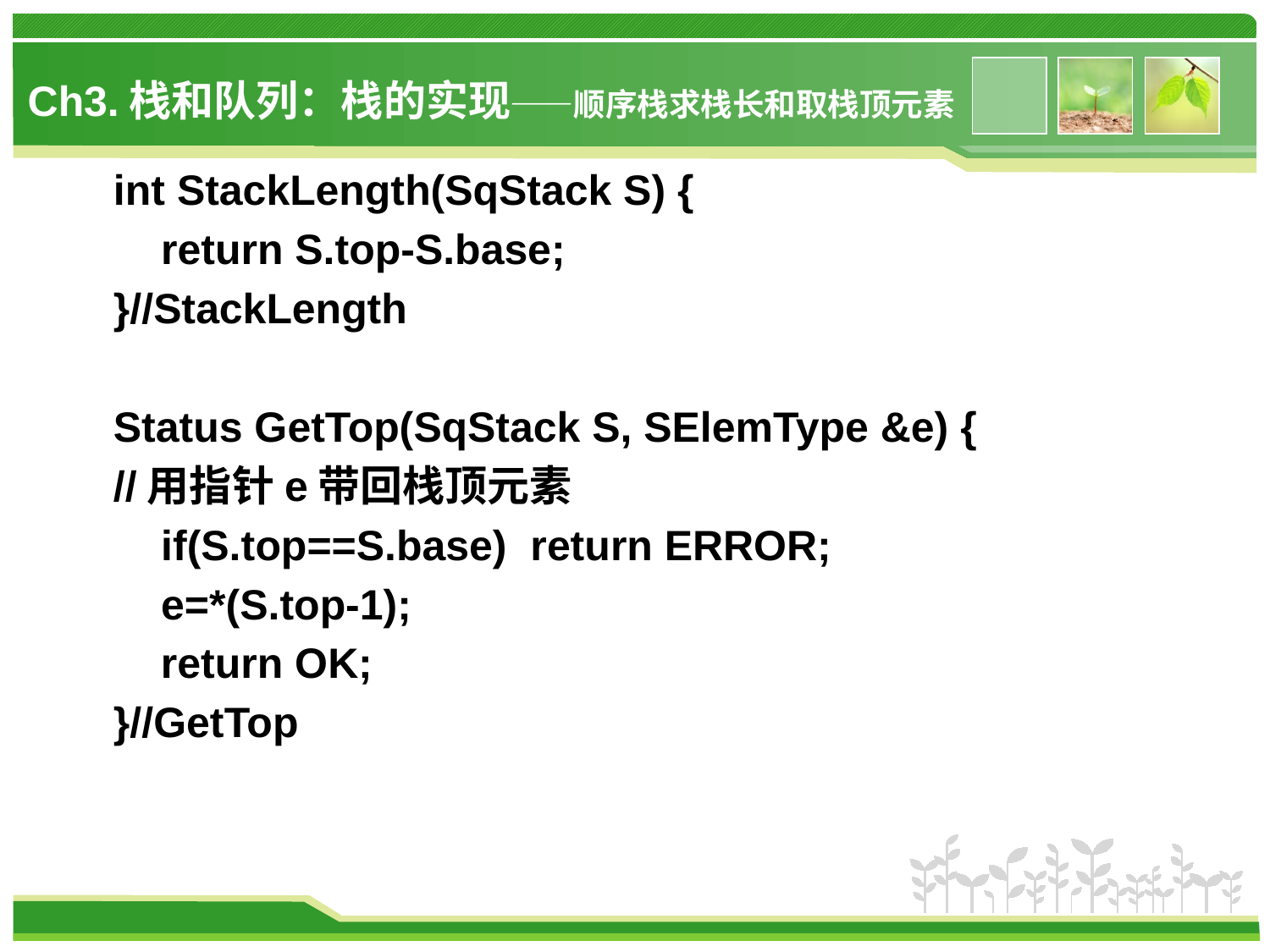

# Ch3.栈和队列：栈的实现——顺序栈求栈长和取栈顶元素
int StackLength(SqStack S) {
	return S.top-S.base;
}//StackLength

Status GetTop(SqStack S, SElemType &e) {
//用指针e带回栈顶元素
	if(S.top==S.base)  return ERROR;
	e=*(S.top-1);
    return OK;
}//GetTop
14